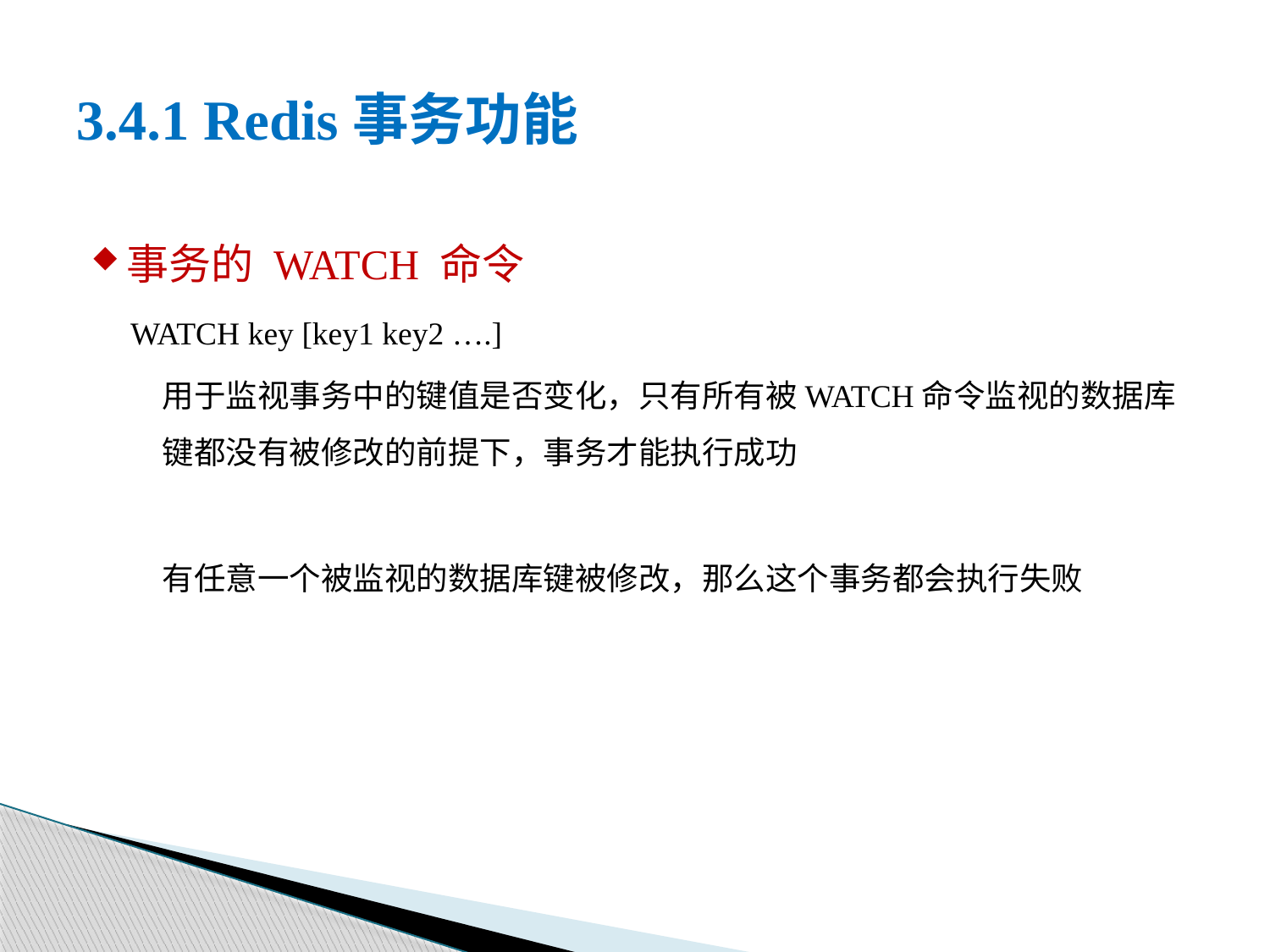

# 3.4.1 Redis事务功能
事务的 WATCH 命令
WATCH key [key1 key2 ….]
用于监视事务中的键值是否变化，只有所有被WATCH命令监视的数据库键都没有被修改的前提下，事务才能执行成功

有任意一个被监视的数据库键被修改，那么这个事务都会执行失败